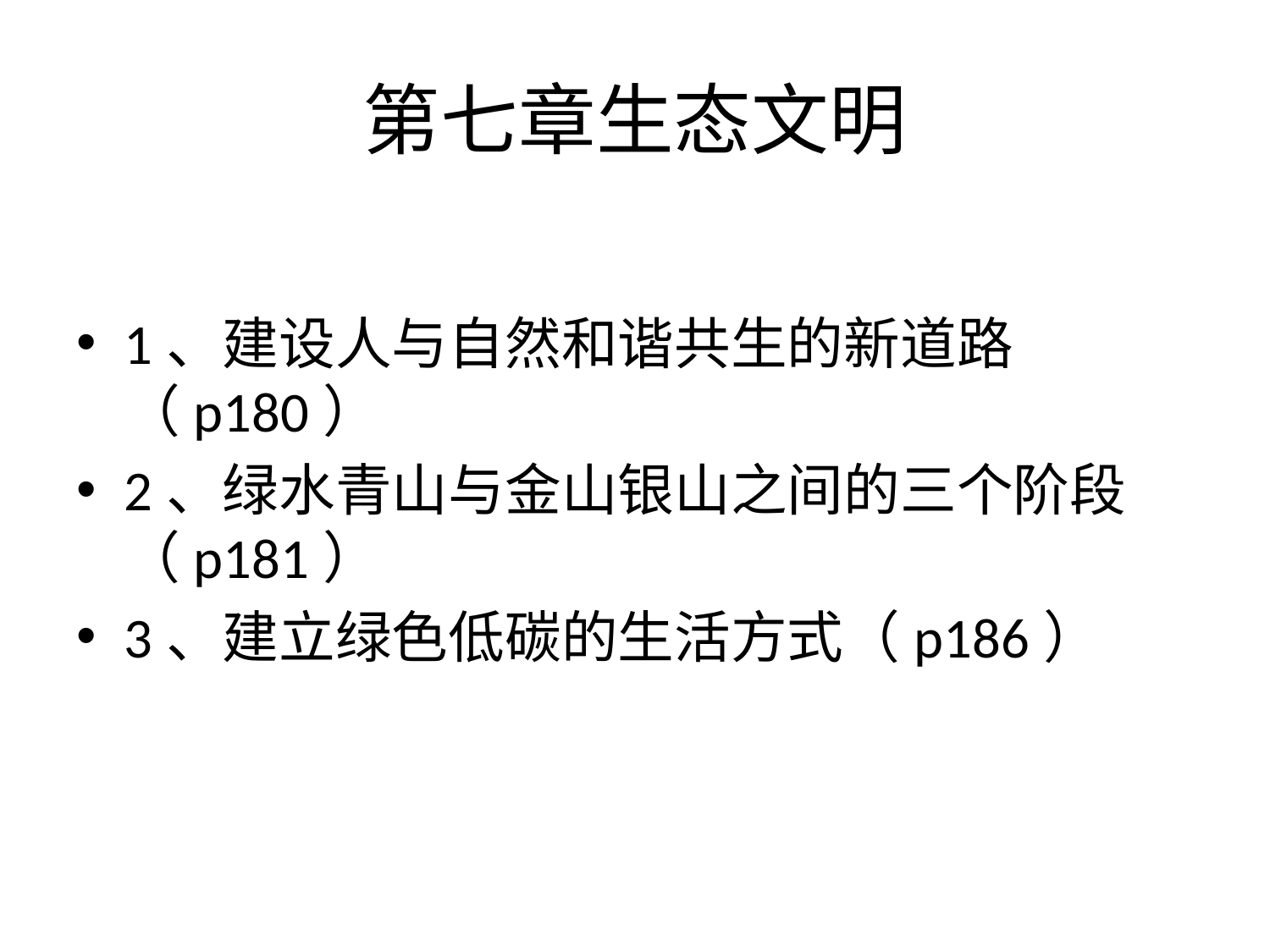

# 第七章生态文明

1、建设人与自然和谐共生的新道路（p180）
2、绿水青山与金山银山之间的三个阶段（p181）
3、建立绿色低碳的生活方式（p186）